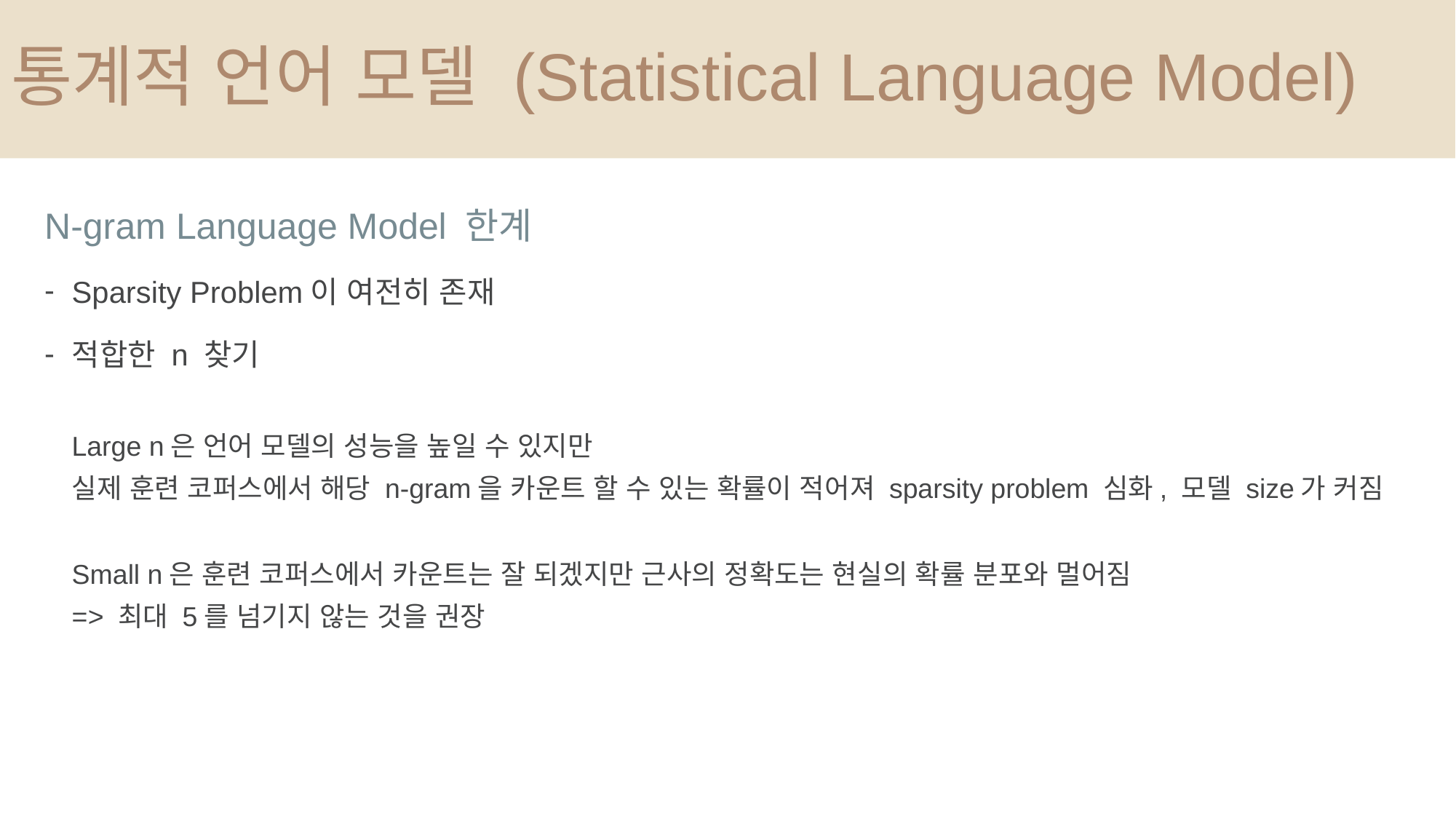

# 통계적 언어 모델 (Statistical Language Model)
N-gram Language Model 한계
Sparsity Problem이 여전히 존재
적합한 n 찾기
Large n은 언어 모델의 성능을 높일 수 있지만
실제 훈련 코퍼스에서 해당 n-gram을 카운트 할 수 있는 확률이 적어져 sparsity problem 심화, 모델 size가 커짐
Small n은 훈련 코퍼스에서 카운트는 잘 되겠지만 근사의 정확도는 현실의 확률 분포와 멀어짐
=> 최대 5를 넘기지 않는 것을 권장